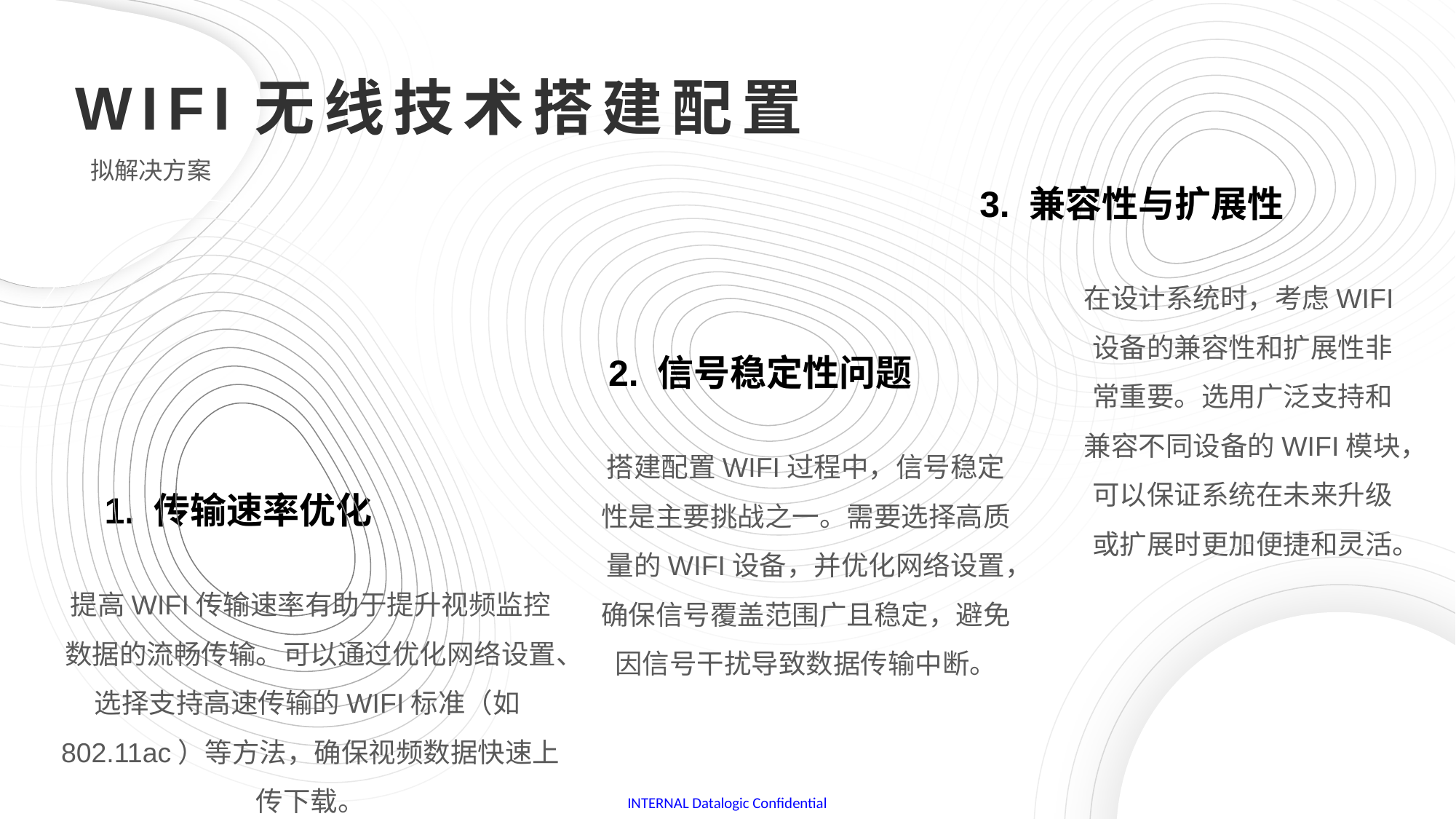

WIFI无线技术搭建配置
拟解决方案
3. 兼容性与扩展性

在设计系统时，考虑WIFI设备的兼容性和扩展性非常重要。选用广泛支持和兼容不同设备的WIFI模块，可以保证系统在未来升级或扩展时更加便捷和灵活。
2. 信号稳定性问题
搭建配置WIFI过程中，信号稳定性是主要挑战之一。需要选择高质量的WIFI设备，并优化网络设置，确保信号覆盖范围广且稳定，避免因信号干扰导致数据传输中断。
1. 传输速率优化

提高WIFI传输速率有助于提升视频监控数据的流畅传输。可以通过优化网络设置、选择支持高速传输的WIFI标准（如802.11ac）等方法，确保视频数据快速上传下载。